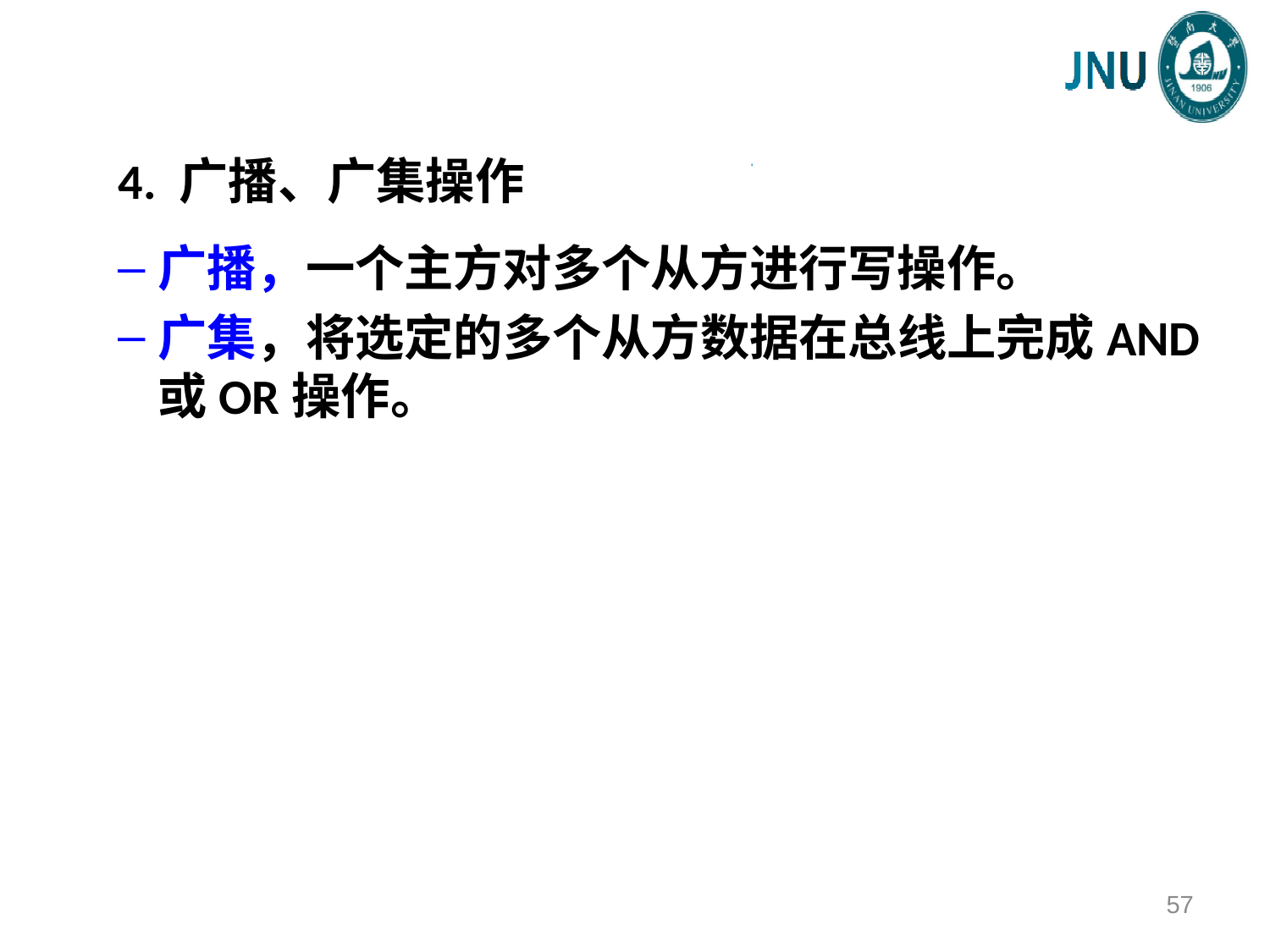

4. 广播、广集操作
广播，一个主方对多个从方进行写操作。
广集，将选定的多个从方数据在总线上完成AND或OR操作。
57